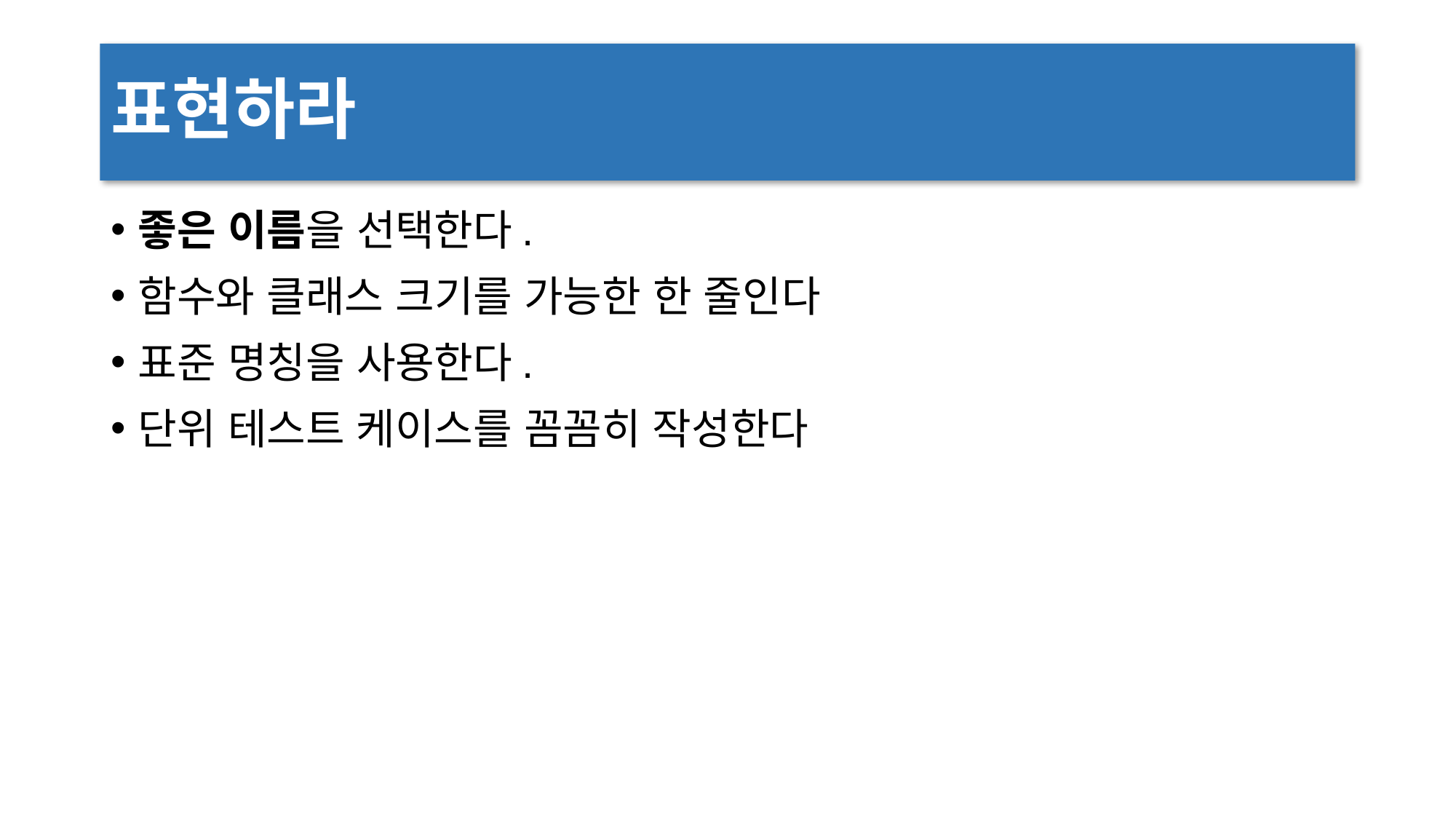

# 표현하라
좋은 이름을 선택한다.
함수와 클래스 크기를 가능한 한 줄인다
표준 명칭을 사용한다.
단위 테스트 케이스를 꼼꼼히 작성한다